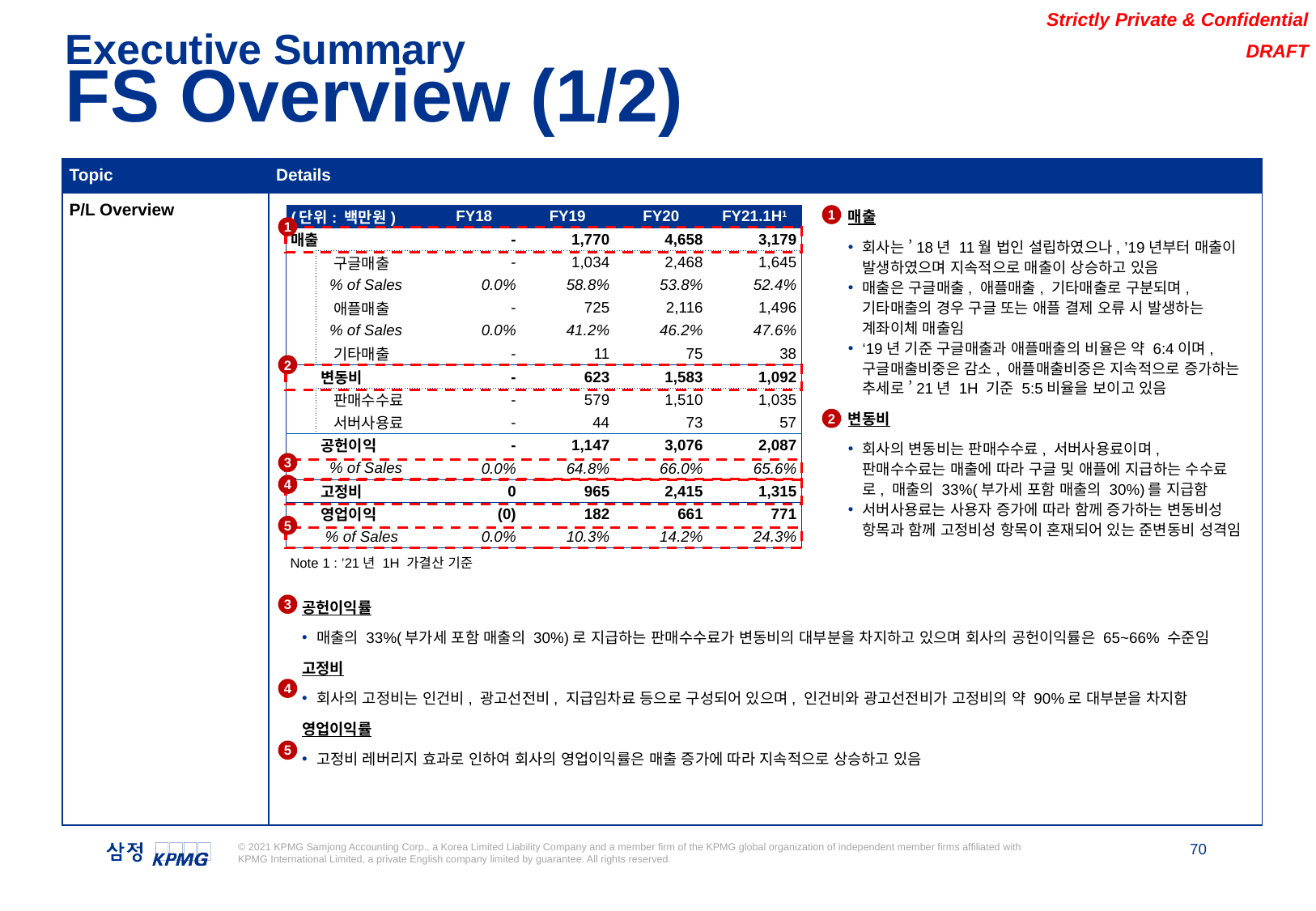

Executive Summary
FS Overview (1/2)
| Topic | Details |
| --- | --- |
| P/L Overview |  |
| (단위: 백만원) |  | FY18 | FY19 | FY20 | FY21.1H1 |
| --- | --- | --- | --- | --- | --- |
| 매출 |  | - | 1,770 | 4,658 | 3,179 |
|  | 구글매출 | - | 1,034 | 2,468 | 1,645 |
|  | % of Sales | 0.0% | 58.8% | 53.8% | 52.4% |
|  | 애플매출 | - | 725 | 2,116 | 1,496 |
|  | % of Sales | 0.0% | 41.2% | 46.2% | 47.6% |
|  | 기타매출 | - | 11 | 75 | 38 |
|  | 변동비 | - | 623 | 1,583 | 1,092 |
|  | 판매수수료 | - | 579 | 1,510 | 1,035 |
|  | 서버사용료 | - | 44 | 73 | 57 |
|  | 공헌이익 | - | 1,147 | 3,076 | 2,087 |
|  | % of Sales | 0.0% | 64.8% | 66.0% | 65.6% |
|  | 고정비 | 0 | 965 | 2,415 | 1,315 |
|  | 영업이익 | (0) | 182 | 661 | 771 |
|  | % of Sales | 0.0% | 10.3% | 14.2% | 24.3% |
1
매출
회사는 ’18년 11월 법인 설립하였으나, ’19년부터 매출이 발생하였으며 지속적으로 매출이 상승하고 있음
매출은 구글매출, 애플매출, 기타매출로 구분되며, 기타매출의 경우 구글 또는 애플 결제 오류 시 발생하는 계좌이체 매출임
‘19년 기준 구글매출과 애플매출의 비율은 약 6:4이며, 구글매출비중은 감소, 애플매출비중은 지속적으로 증가하는 추세로 ’21년 1H 기준 5:5비율을 보이고 있음
변동비
회사의 변동비는 판매수수료, 서버사용료이며, 판매수수료는 매출에 따라 구글 및 애플에 지급하는 수수료로, 매출의 33%(부가세 포함 매출의 30%)를 지급함
서버사용료는 사용자 증가에 따라 함께 증가하는 변동비성 항목과 함께 고정비성 항목이 혼재되어 있는 준변동비 성격임
1

2

2
3

4

5

Note 1 : ’21년 1H 가결산 기준
3
공헌이익률
매출의 33%(부가세 포함 매출의 30%)로 지급하는 판매수수료가 변동비의 대부분을 차지하고 있으며 회사의 공헌이익률은 65~66% 수준임
고정비
회사의 고정비는 인건비, 광고선전비, 지급임차료 등으로 구성되어 있으며, 인건비와 광고선전비가 고정비의 약 90%로 대부분을 차지함
영업이익률
고정비 레버리지 효과로 인하여 회사의 영업이익률은 매출 증가에 따라 지속적으로 상승하고 있음
4
5